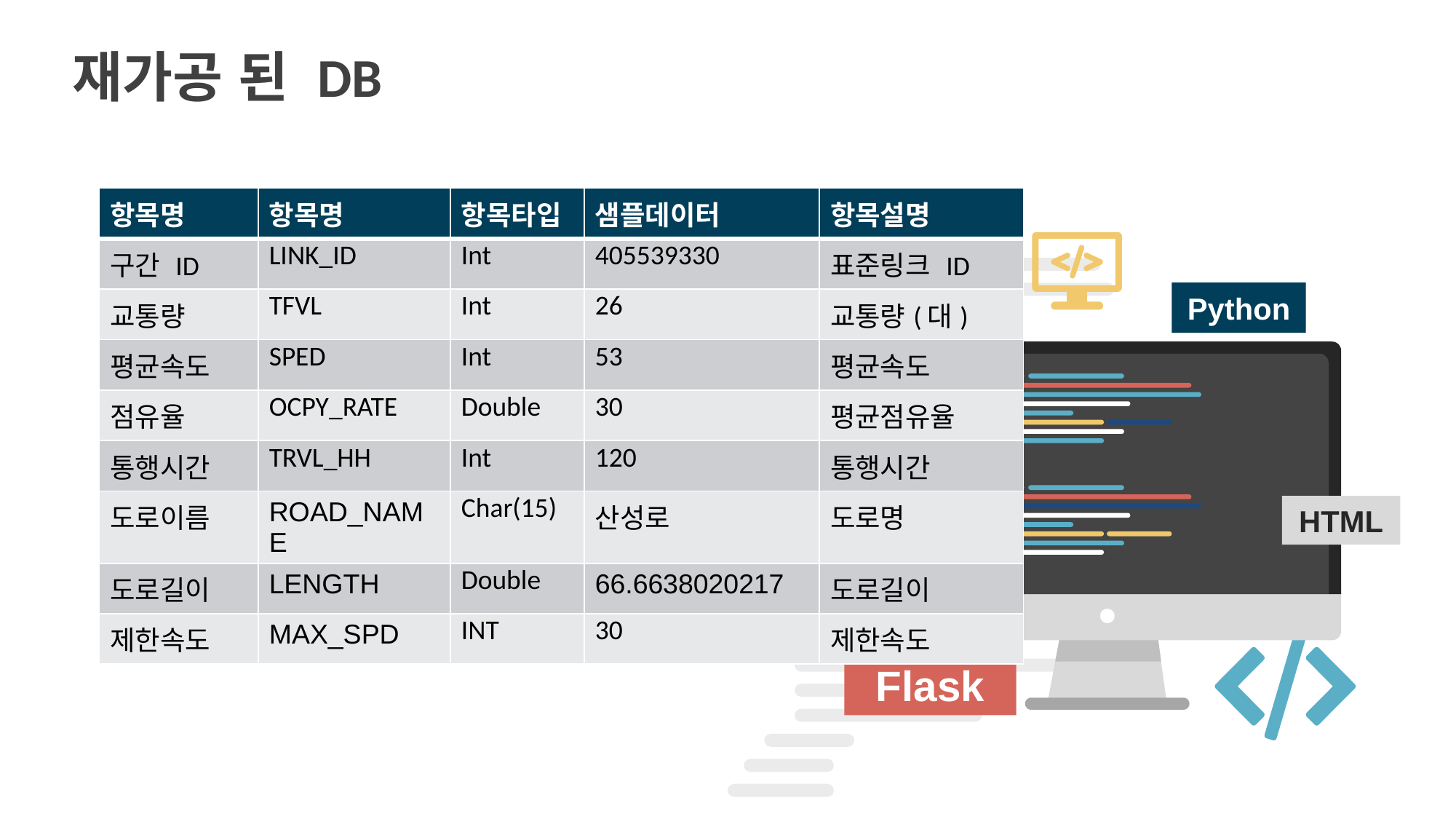

# 재가공 된 DB
| 항목명 | 항목명 | 항목타입 | 샘플데이터 | 항목설명 |
| --- | --- | --- | --- | --- |
| 구간 ID | LINK\_ID | Int | 405539330 | 표준링크 ID |
| 교통량 | TFVL | Int | 26 | 교통량(대) |
| 평균속도 | SPED | Int | 53 | 평균속도 |
| 점유율 | OCPY\_RATE | Double | 30 | 평균점유율 |
| 통행시간 | TRVL\_HH | Int | 120 | 통행시간 |
| 도로이름 | ROAD\_NAME | Char(15) | 산성로 | 도로명 |
| 도로길이 | LENGTH | Double | 66.6638020217 | 도로길이 |
| 제한속도 | MAX\_SPD | INT | 30 | 제한속도 |

Python

Flask
HTML

Flask